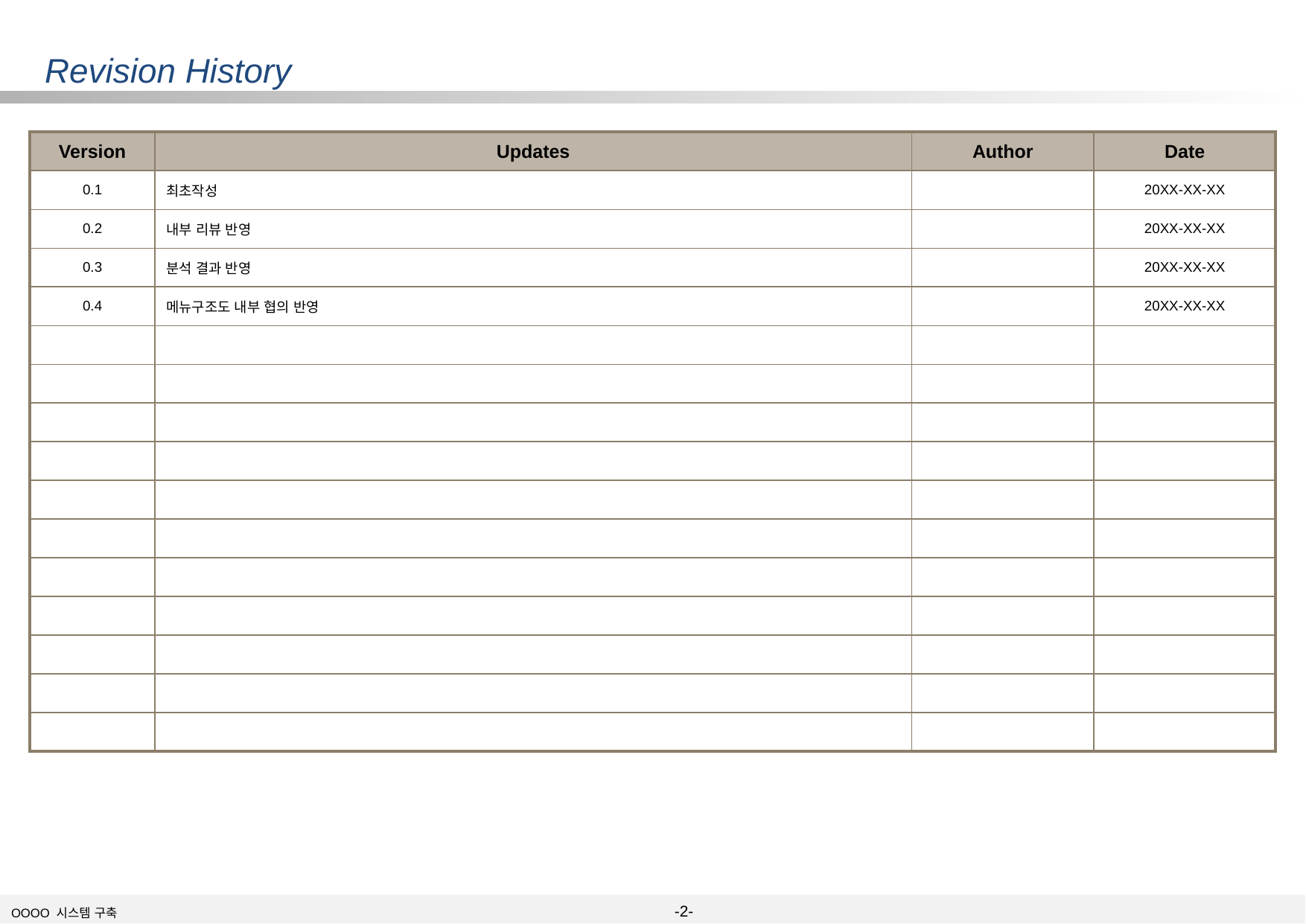

Revision History

| Version | Updates | Author | Date |
| --- | --- | --- | --- |
| 0.1 | 최초작성 |  | 20XX-XX-XX |
| 0.2 | 내부 리뷰 반영 |  | 20XX-XX-XX |
| 0.3 | 분석 결과 반영 |  | 20XX-XX-XX |
| 0.4 | 메뉴구조도 내부 협의 반영 |  | 20XX-XX-XX |
|  |  |  |  |
|  |  |  |  |
|  |  |  |  |
|  |  |  |  |
|  |  |  |  |
|  |  |  |  |
|  |  |  |  |
|  |  |  |  |
|  |  |  |  |
|  |  |  |  |
|  |  |  |  |